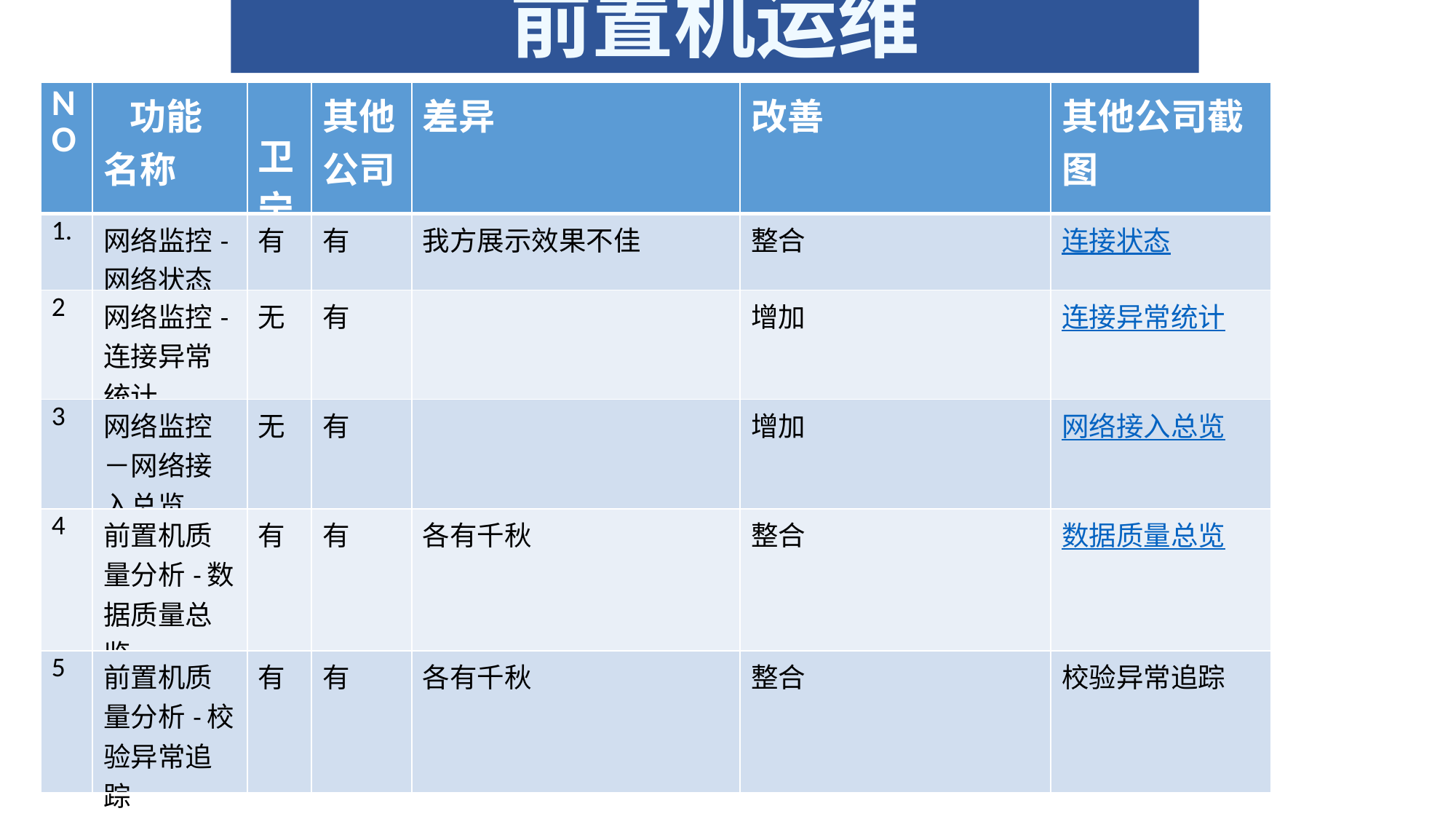

前置机运维
| NO | 功能名称 | 卫宁 | 其他公司 | 差异 | 改善 | 其他公司截图 |
| --- | --- | --- | --- | --- | --- | --- |
| 1. | 网络监控-网络状态 | 有 | 有 | 我方展示效果不佳 | 整合 | 连接状态 |
| 2 | 网络监控-连接异常统计 | 无 | 有 |  | 增加 | 连接异常统计 |
| 3 | 网络监控－网络接入总览 | 无 | 有 |  | 增加 | 网络接入总览 |
| 4 | 前置机质量分析-数据质量总览 | 有 | 有 | 各有千秋 | 整合 | 数据质量总览 |
| 5 | 前置机质量分析-校验异常追踪 | 有 | 有 | 各有千秋 | 整合 | 校验异常追踪 |